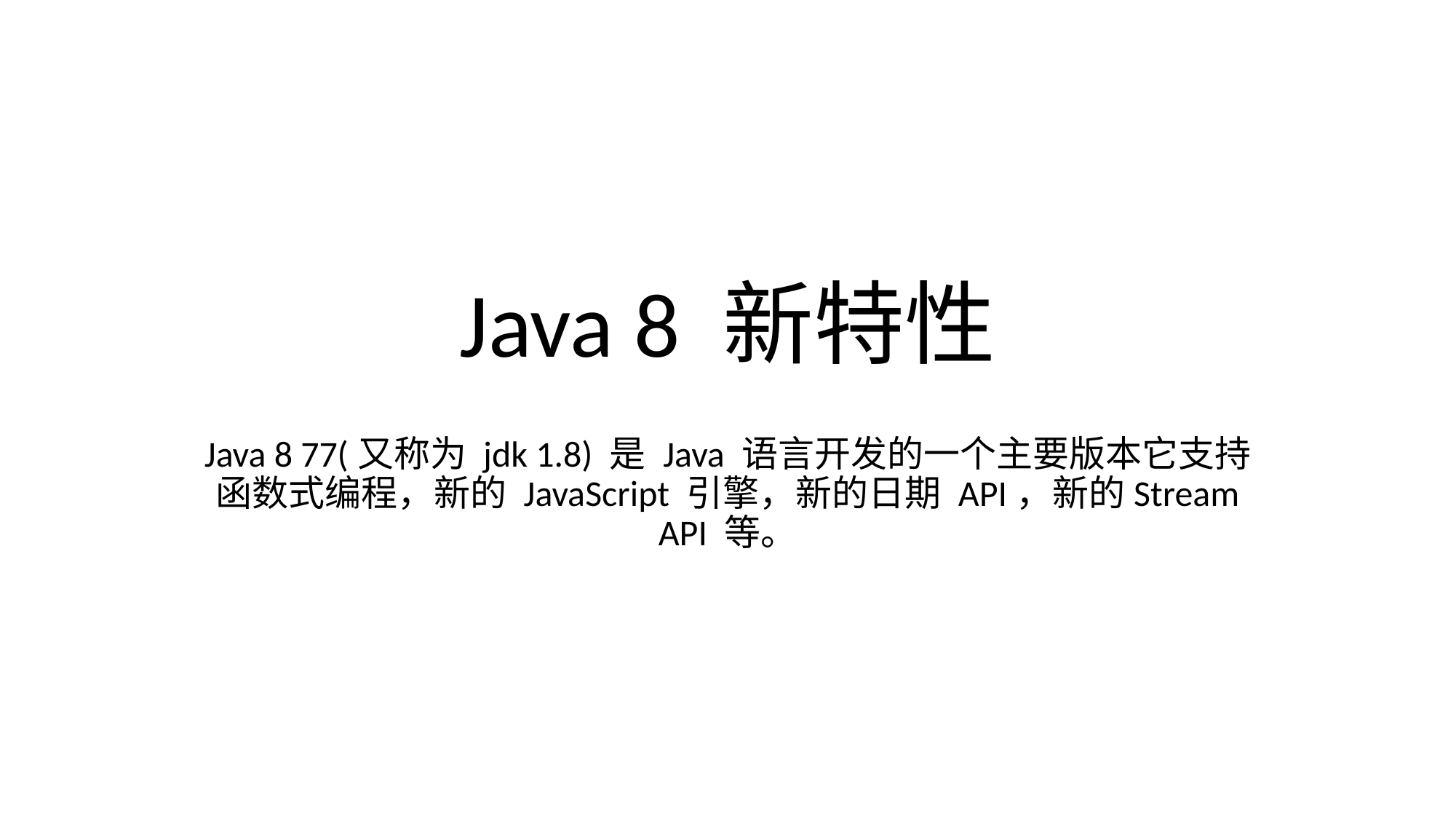

# Java 8 新特性
Java 8 77(又称为 jdk 1.8) 是 Java 语言开发的一个主要版本它支持函数式编程，新的 JavaScript 引擎，新的日期 API，新的Stream API 等。